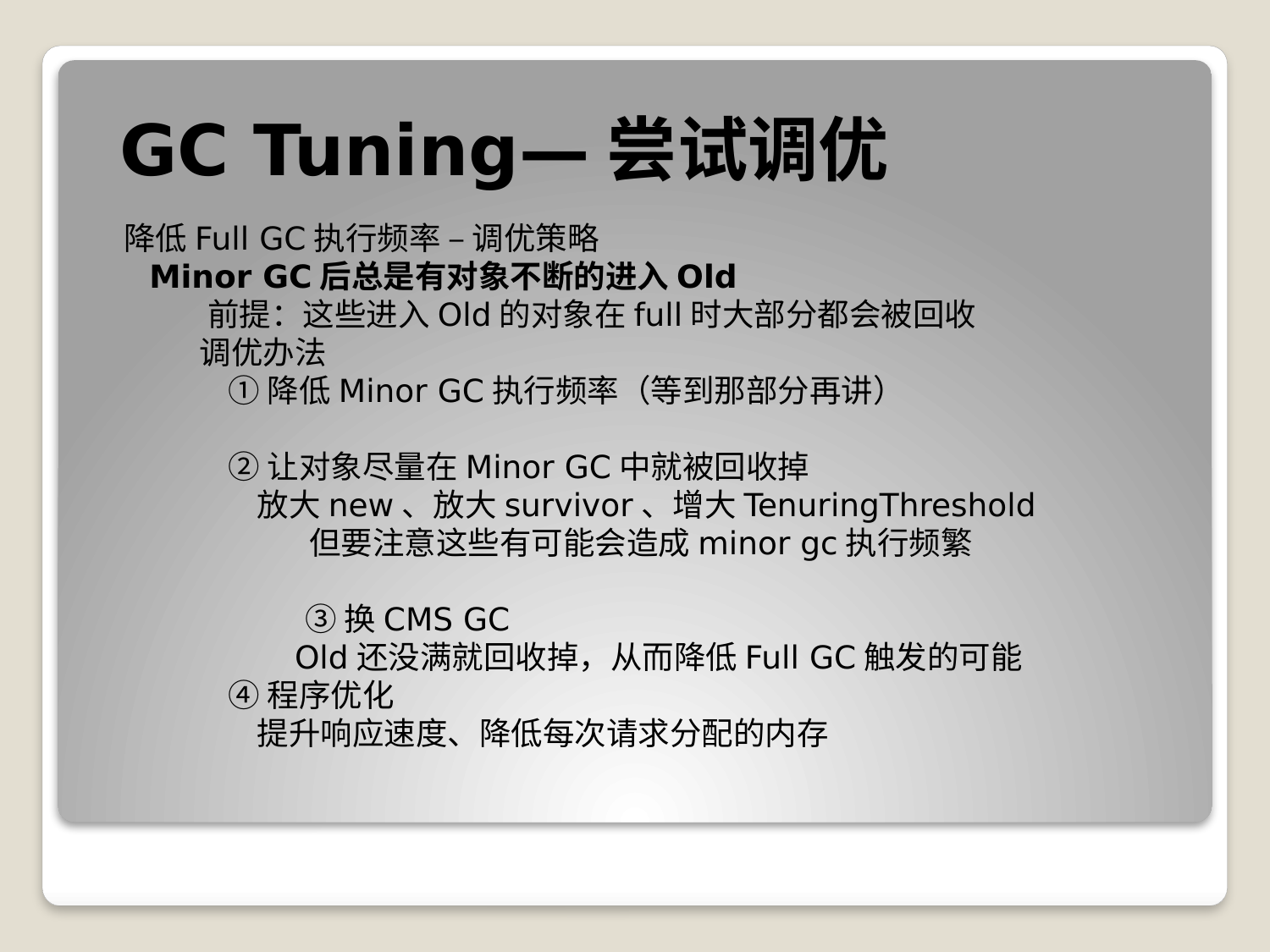

GC Tuning—尝试调优
  降低Full GC执行频率 – 调优策略
Minor GC后总是有对象不断的进入Old
     前提：这些进入Old的对象在full时大部分都会被回收
       调优办法
           ① 降低Minor GC执行频率（等到那部分再讲）
           ② 让对象尽量在Minor GC中就被回收掉
               放大new、放大survivor、增大TenuringThreshold
               但要注意这些有可能会造成minor gc执行频繁
	    ③ 换CMS GC
                   Old还没满就回收掉，从而降低Full GC触发的可能
           ④ 程序优化
               提升响应速度、降低每次请求分配的内存